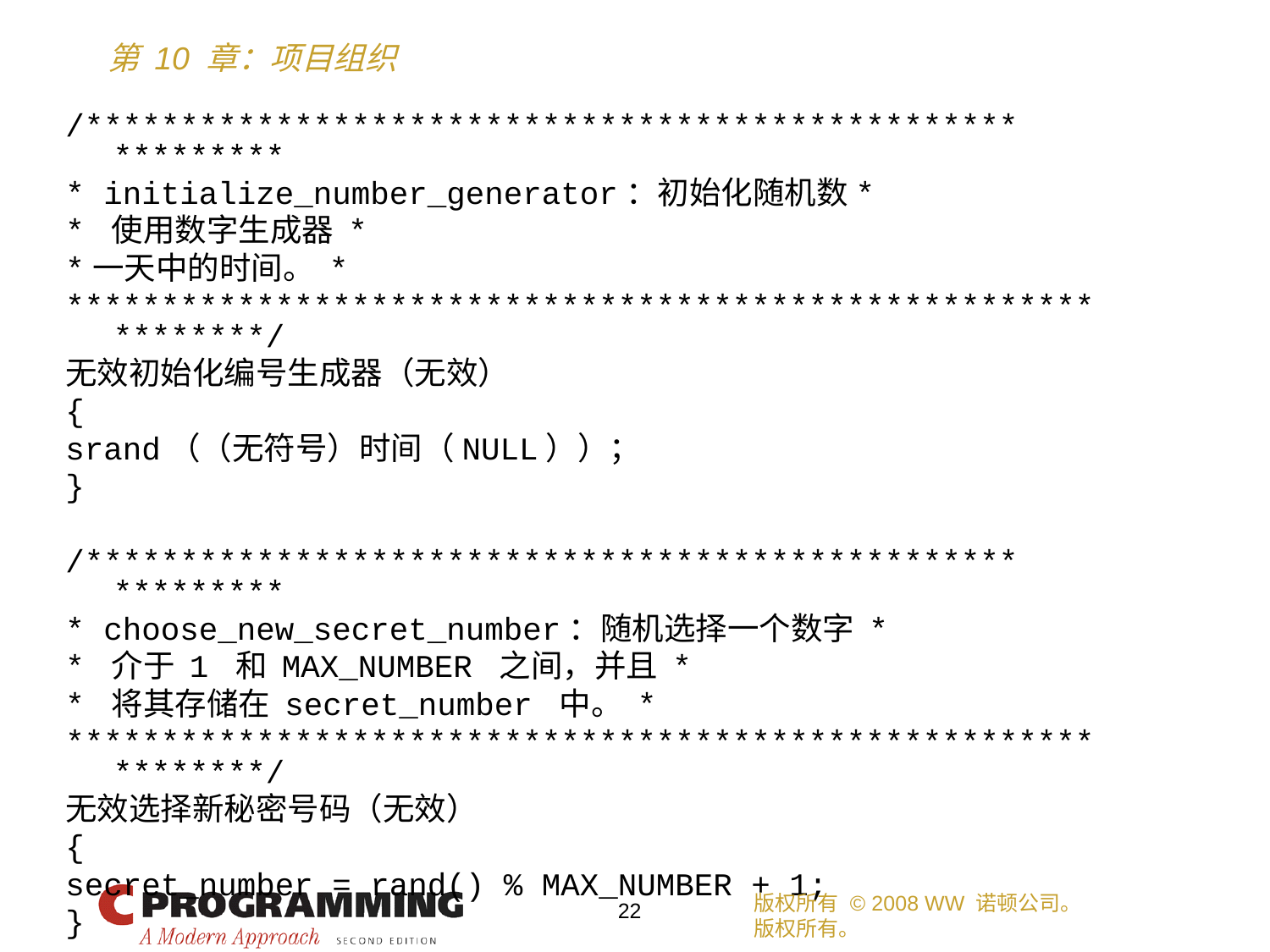

/************************************************* *********
* initialize_number_generator：初始化随机数*
* 使用数字生成器 *
*一天中的时间。 *
****************************************************** ********/
无效初始化编号生成器（无效）
{
srand（（无符号）时间（NULL））；
}

/************************************************* *********
* choose_new_secret_number：随机选择一个数字 *
* 介于 1 和 MAX_NUMBER 之间，并且 *
* 将其存储在 secret_number 中。 *
****************************************************** ********/
无效选择新秘密号码（无效）
{
secret_number = rand() % MAX_NUMBER + 1;
}

版权所有 © 2008 WW 诺顿公司。
版权所有。
22